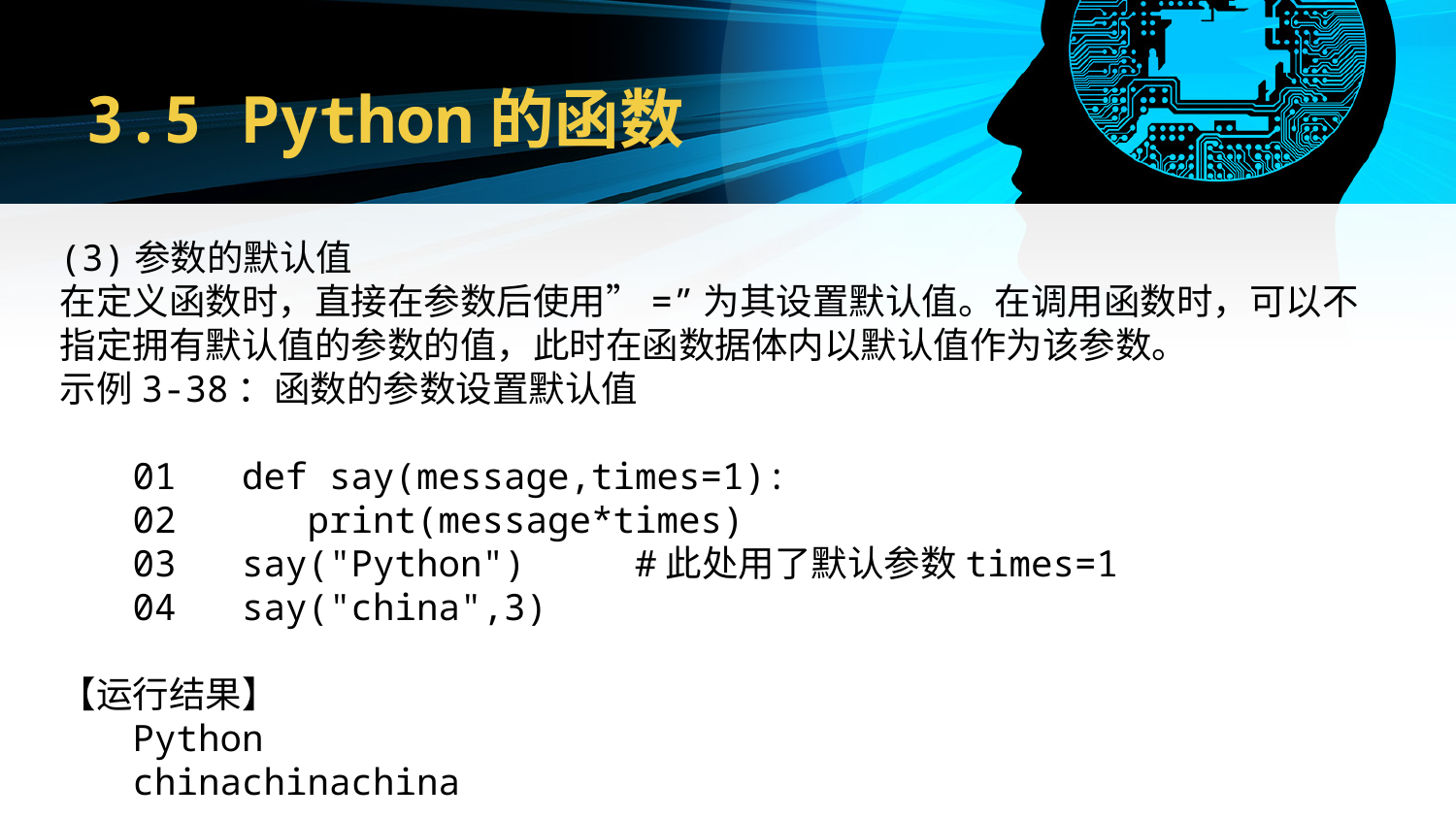

# 3.5 Python的函数
(3)参数的默认值
在定义函数时，直接在参数后使用”=”为其设置默认值。在调用函数时，可以不指定拥有默认值的参数的值，此时在函数据体内以默认值作为该参数。
示例3-38：函数的参数设置默认值

01   def say(message,times=1):
02      print(message*times)
03   say("Python")     #此处用了默认参数times=1
04   say("china",3)

【运行结果】
Python
chinachinachina